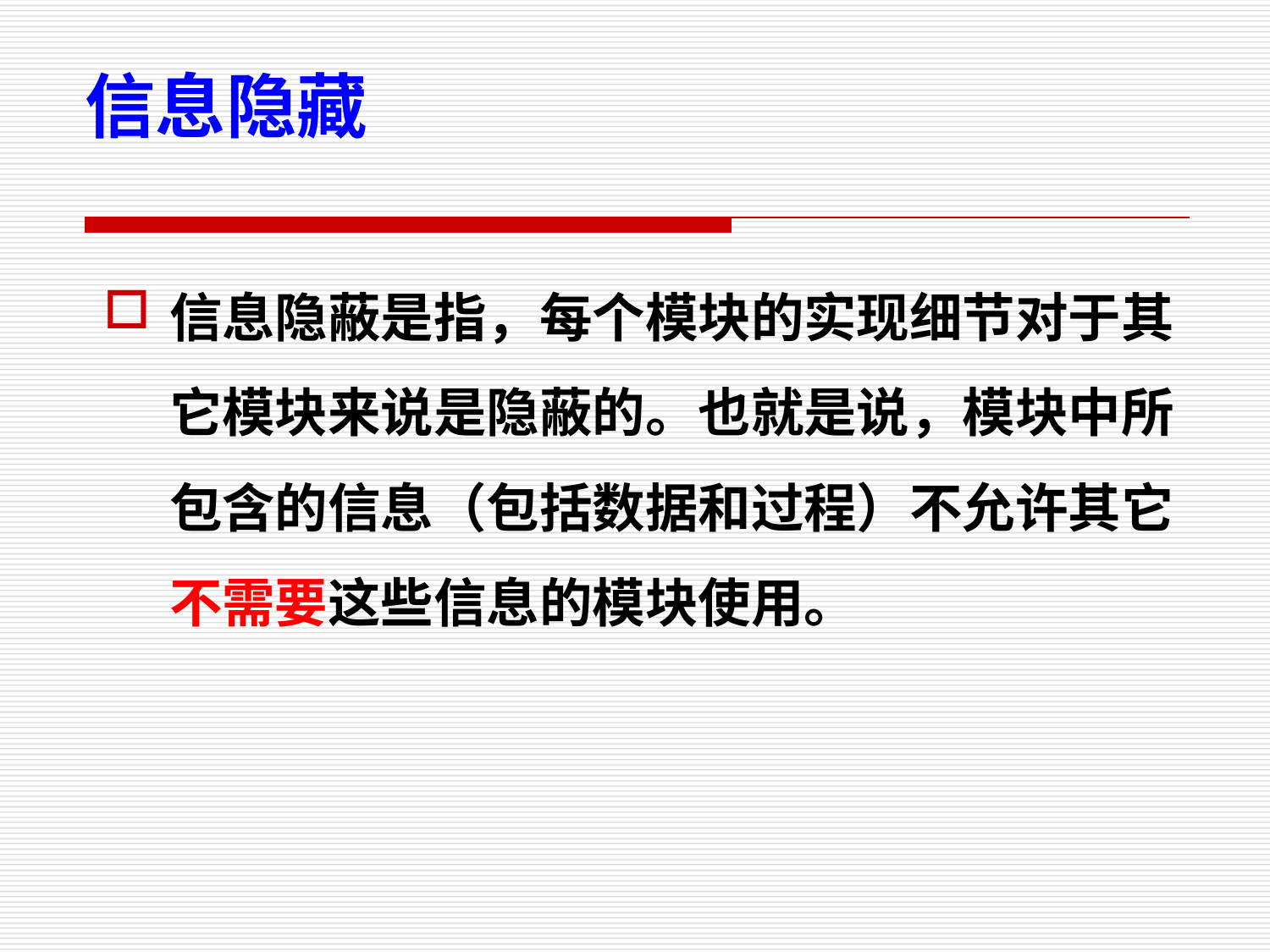

信息隐藏
信息隐蔽是指，每个模块的实现细节对于其它模块来说是隐蔽的。也就是说，模块中所包含的信息（包括数据和过程）不允许其它不需要这些信息的模块使用。